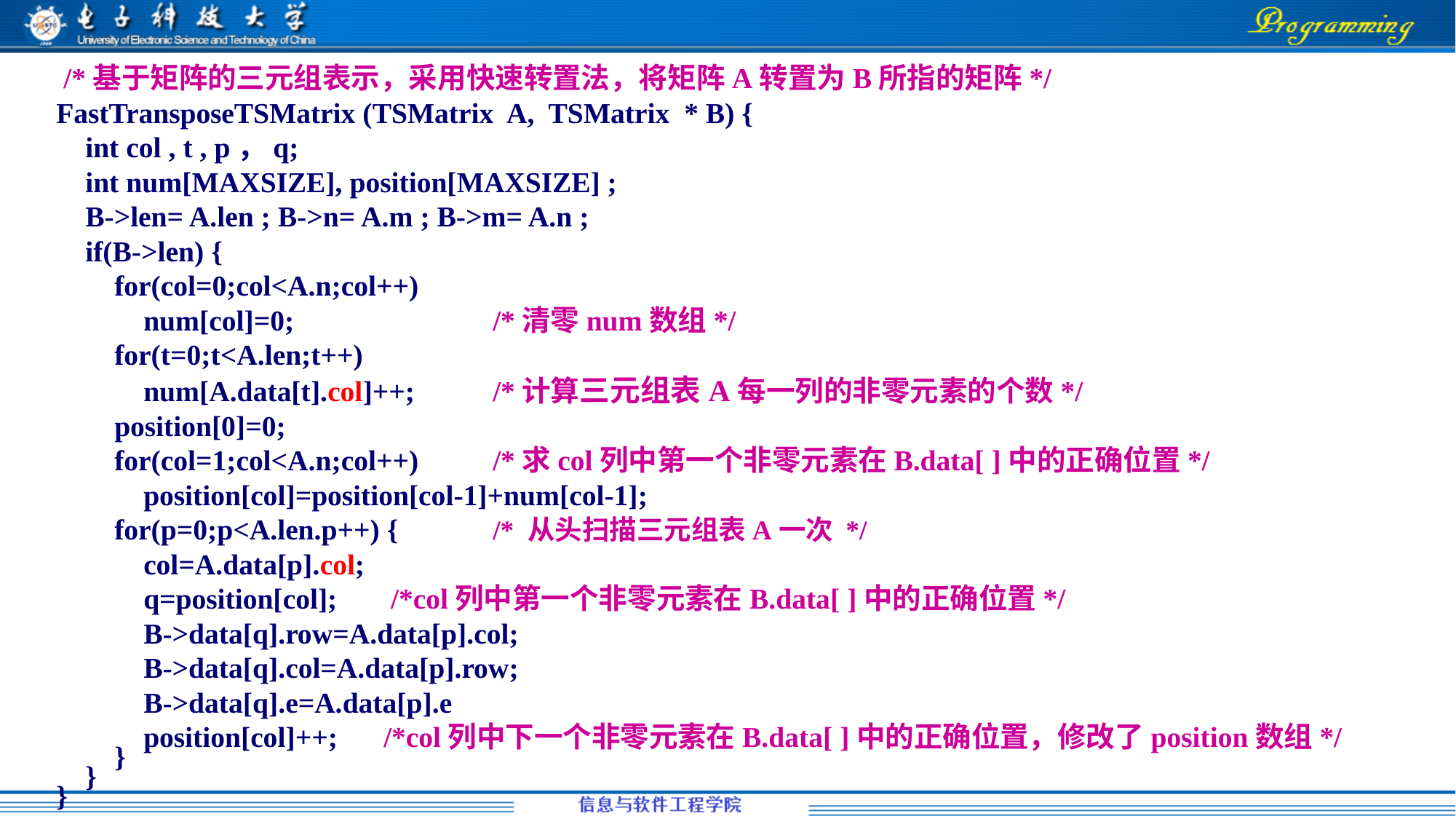

/*基于矩阵的三元组表示，采用快速转置法，将矩阵A转置为B所指的矩阵*/
FastTransposeTSMatrix (TSMatrix  A,  TSMatrix  * B) {
    int col , t , p，q;
    int num[MAXSIZE], position[MAXSIZE] ;
    B->len= A.len ; B->n= A.m ; B->m= A.n ;
    if(B->len) {
        for(col=0;col<A.n;col++)
            num[col]=0; 	 	/*清零num数组*/
        for(t=0;t<A.len;t++)
            num[A.data[t].col]++; 	/*计算三元组表A每一列的非零元素的个数*/
        position[0]=0;
        for(col=1;col<A.n;col++) 	/*求col列中第一个非零元素在B.data[ ]中的正确位置*/
            position[col]=position[col-1]+num[col-1];
        for(p=0;p<A.len.p++) {	/* 从头扫描三元组表A一次 */
            col=A.data[p].col;
            q=position[col]; 	 /*col列中第一个非零元素在B.data[ ]中的正确位置*/
            B->data[q].row=A.data[p].col;
            B->data[q].col=A.data[p].row;
            B->data[q].e=A.data[p].e
            position[col]++; 	/*col列中下一个非零元素在B.data[ ]中的正确位置，修改了position数组*/
        }
    }
}